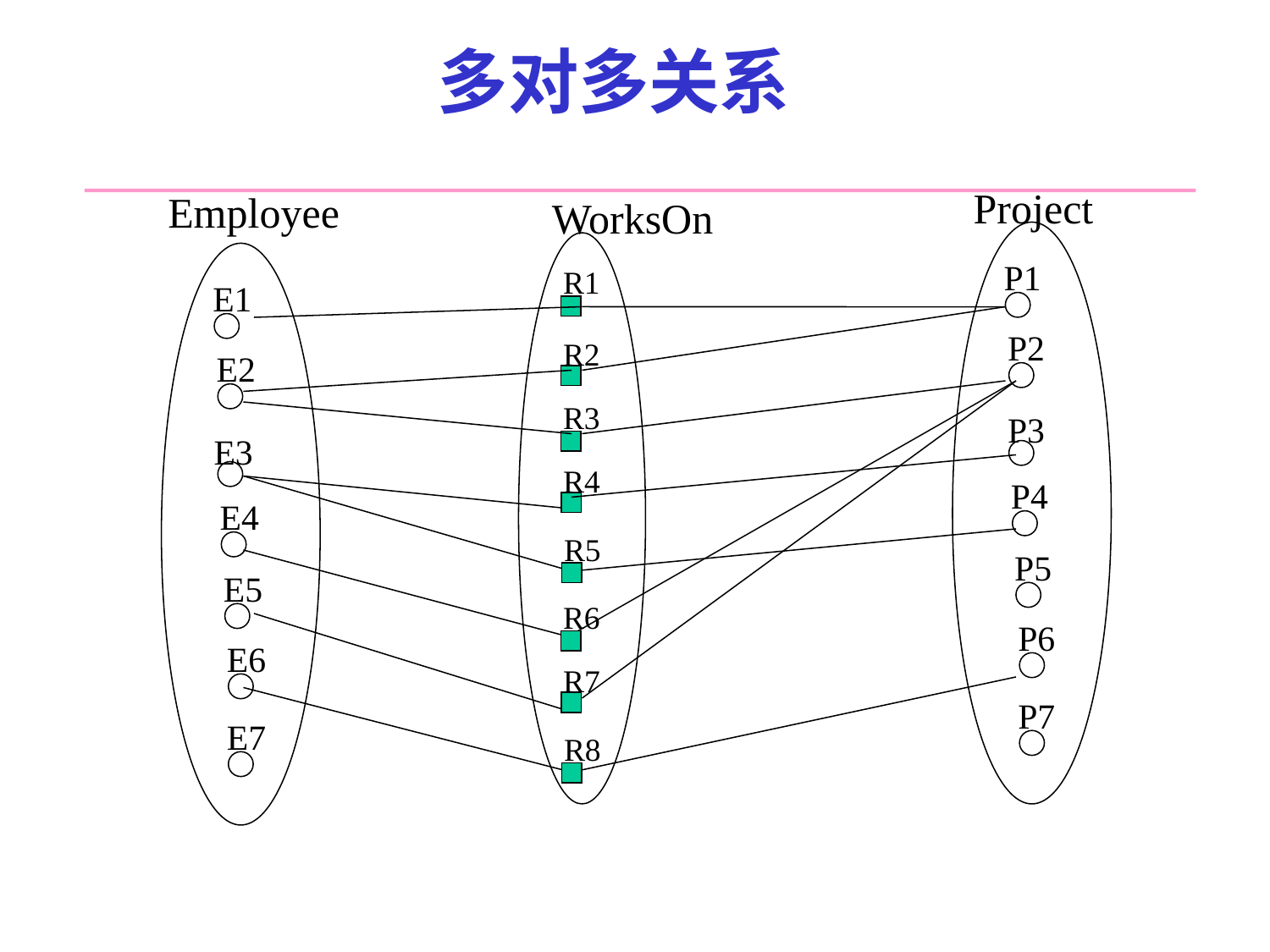

# 多对多关系
Project
Employee
WorksOn

P1
R1
E1

P2
R2
E2

R3

P3
E3

R4

P4

E4

R5

P5

E5

R6

P6

E6

R7

P7

E7
R8